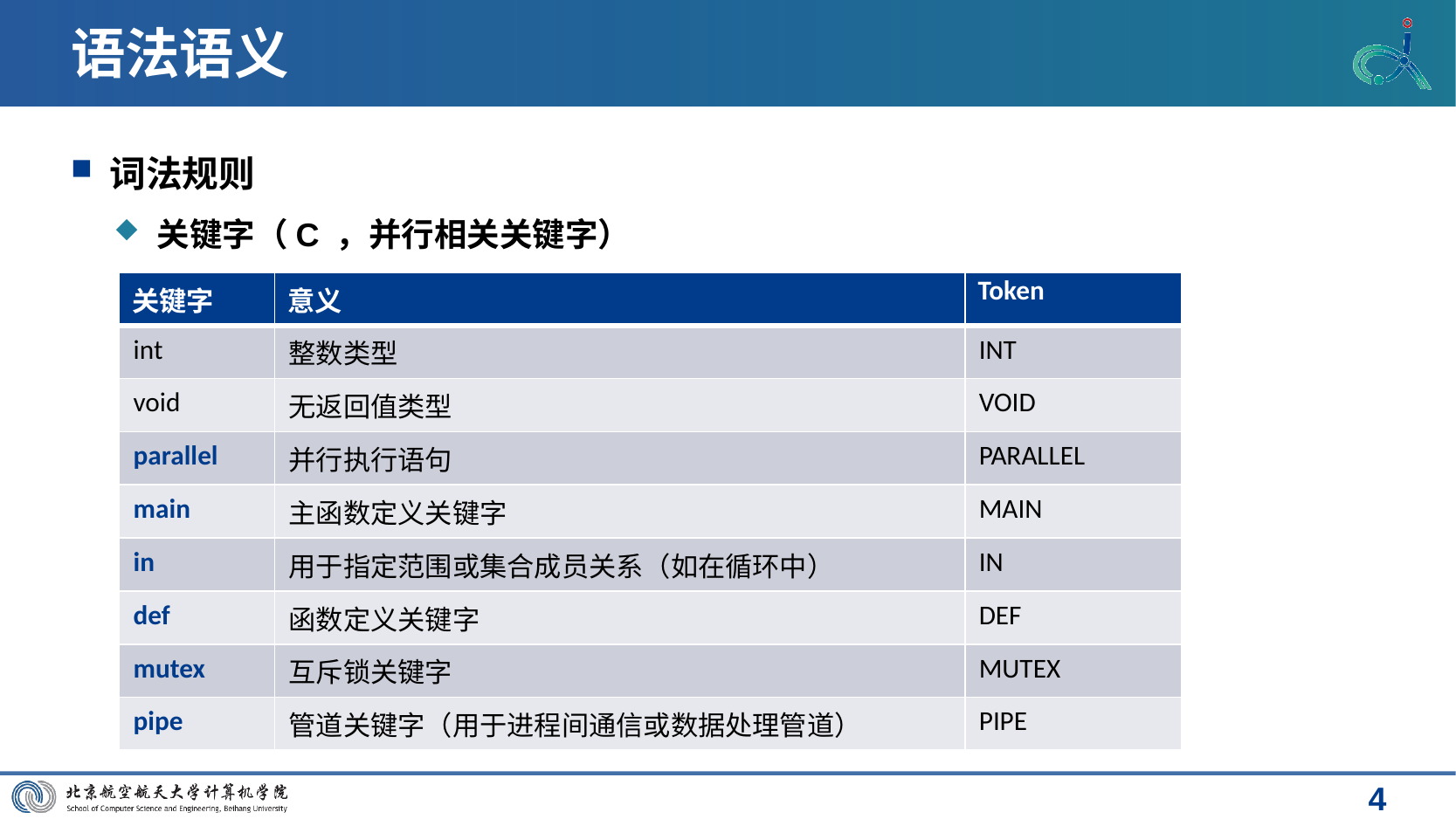

# 语法语义
词法规则
关键字（C ，并行相关关键字）
| 关键字 | 意义 | Token |
| --- | --- | --- |
| int | 整数类型 | INT |
| void | 无返回值类型 | VOID |
| parallel | 并行执行语句 | PARALLEL |
| main | 主函数定义关键字 | MAIN |
| in | 用于指定范围或集合成员关系（如在循环中） | IN |
| def | 函数定义关键字 | DEF |
| mutex | 互斥锁关键字 | MUTEX |
| pipe | 管道关键字（用于进程间通信或数据处理管道） | PIPE |
4